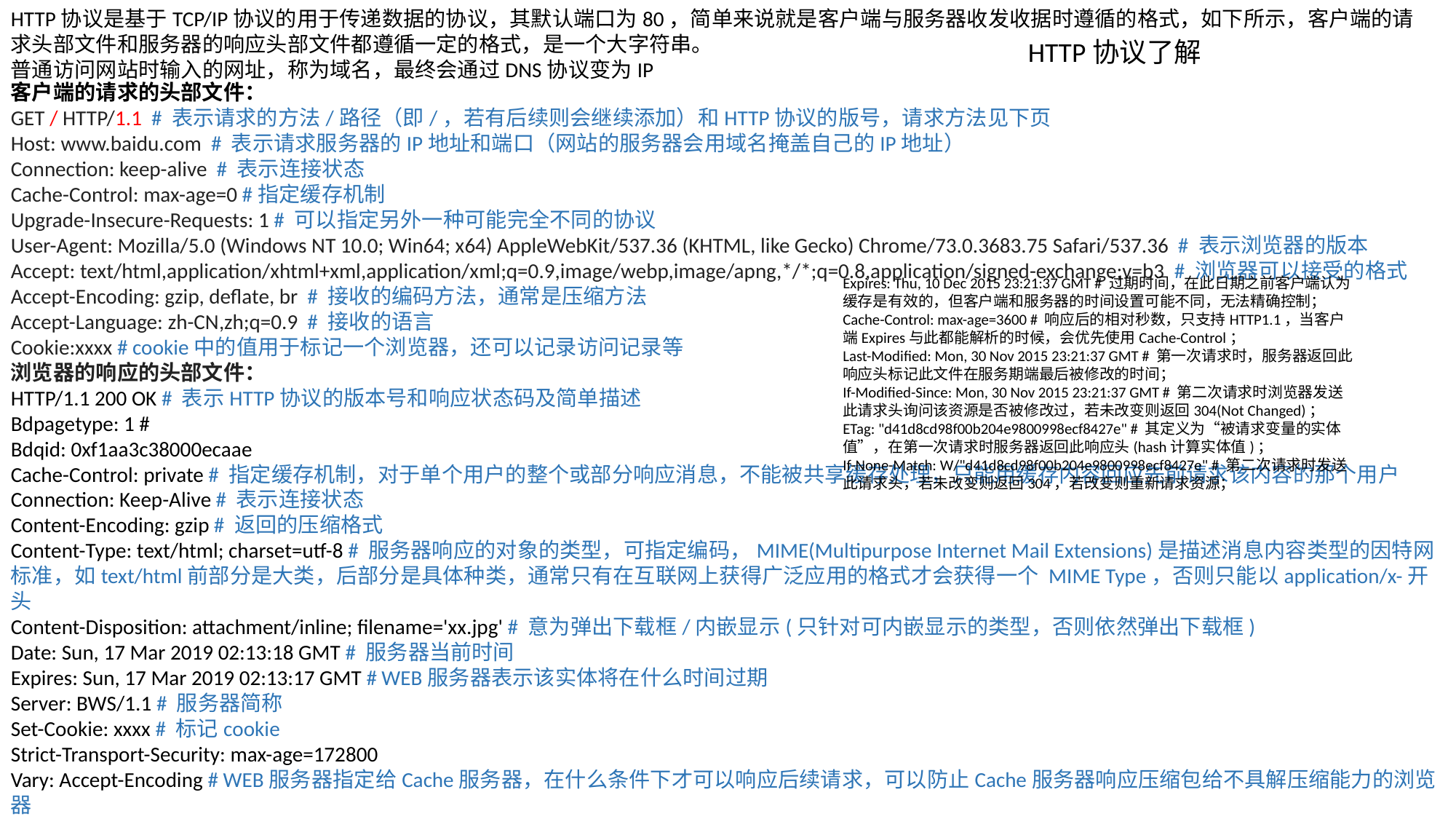

HTTP协议是基于TCP/IP协议的用于传递数据的协议，其默认端口为80，简单来说就是客户端与服务器收发收据时遵循的格式，如下所示，客户端的请求头部文件和服务器的响应头部文件都遵循一定的格式，是一个大字符串。
普通访问网站时输入的网址，称为域名，最终会通过DNS协议变为IP
HTTP协议了解
客户端的请求的头部文件：
GET / HTTP/1.1  # 表示请求的方法/路径（即/，若有后续则会继续添加）和HTTP协议的版号，请求方法见下页
Host: www.baidu.com  # 表示请求服务器的IP地址和端口（网站的服务器会用域名掩盖自己的IP地址）
Connection: keep-alive  # 表示连接状态
Cache-Control: max-age=0 #指定缓存机制
Upgrade-Insecure-Requests: 1 # 可以指定另外一种可能完全不同的协议
User-Agent: Mozilla/5.0 (Windows NT 10.0; Win64; x64) AppleWebKit/537.36 (KHTML, like Gecko) Chrome/73.0.3683.75 Safari/537.36  # 表示浏览器的版本
Accept: text/html,application/xhtml+xml,application/xml;q=0.9,image/webp,image/apng,*/*;q=0.8,application/signed-exchange;v=b3  # 浏览器可以接受的格式
Accept-Encoding: gzip, deflate, br  # 接收的编码方法，通常是压缩方法
Accept-Language: zh-CN,zh;q=0.9  # 接收的语言
Cookie:xxxx # cookie中的值用于标记一个浏览器，还可以记录访问记录等
浏览器的响应的头部文件：
HTTP/1.1 200 OK # 表示HTTP协议的版本号和响应状态码及简单描述
Bdpagetype: 1 #
Bdqid: 0xf1aa3c38000ecaae
Cache-Control: private # 指定缓存机制，对于单个用户的整个或部分响应消息，不能被共享缓存处理，只能用缓存内容回应先前请求该内容的那个用户
Connection: Keep-Alive # 表示连接状态
Content-Encoding: gzip # 返回的压缩格式
Content-Type: text/html; charset=utf-8 # 服务器响应的对象的类型，可指定编码，MIME(Multipurpose Internet Mail Extensions)是描述消息内容类型的因特网标准，如text/html前部分是大类，后部分是具体种类，通常只有在互联网上获得广泛应用的格式才会获得一个 MIME Type，否则只能以application/x-开头
Content-Disposition: attachment/inline; filename='xx.jpg' # 意为弹出下载框/内嵌显示(只针对可内嵌显示的类型，否则依然弹出下载框)
Date: Sun, 17 Mar 2019 02:13:18 GMT # 服务器当前时间
Expires: Sun, 17 Mar 2019 02:13:17 GMT # WEB服务器表示该实体将在什么时间过期
Server: BWS/1.1 # 服务器简称
Set-Cookie: xxxx # 标记cookie
Strict-Transport-Security: max-age=172800
Vary: Accept-Encoding # WEB服务器指定给Cache服务器，在什么条件下才可以响应后续请求，可以防止Cache服务器响应压缩包给不具解压缩能力的浏览器
X-Ua-Compatible: IE=Edge,chrome=1
Transfer-Encoding: chunked # 服务器表明自己对本响应消息体作了怎样的编码，chunked表示分块。
Expires: Thu, 10 Dec 2015 23:21:37 GMT # 过期时间，在此日期之前客户端认为缓存是有效的，但客户端和服务器的时间设置可能不同，无法精确控制；
Cache-Control: max-age=3600 # 响应后的相对秒数，只支持HTTP1.1，当客户端Expires与此都能解析的时候，会优先使用Cache-Control；
Last-Modified: Mon, 30 Nov 2015 23:21:37 GMT # 第一次请求时，服务器返回此响应头标记此文件在服务期端最后被修改的时间；
If-Modified-Since: Mon, 30 Nov 2015 23:21:37 GMT # 第二次请求时浏览器发送此请求头询问该资源是否被修改过，若未改变则返回304(Not Changed)；
ETag: "d41d8cd98f00b204e9800998ecf8427e" # 其定义为“被请求变量的实体值”，在第一次请求时服务器返回此响应头(hash计算实体值)；
If-None-Match: W/"d41d8cd98f00b204e9800998ecf8427e" # 第二次请求时发送此请求头，若未改变则返回304，若改变则重新请求资源；